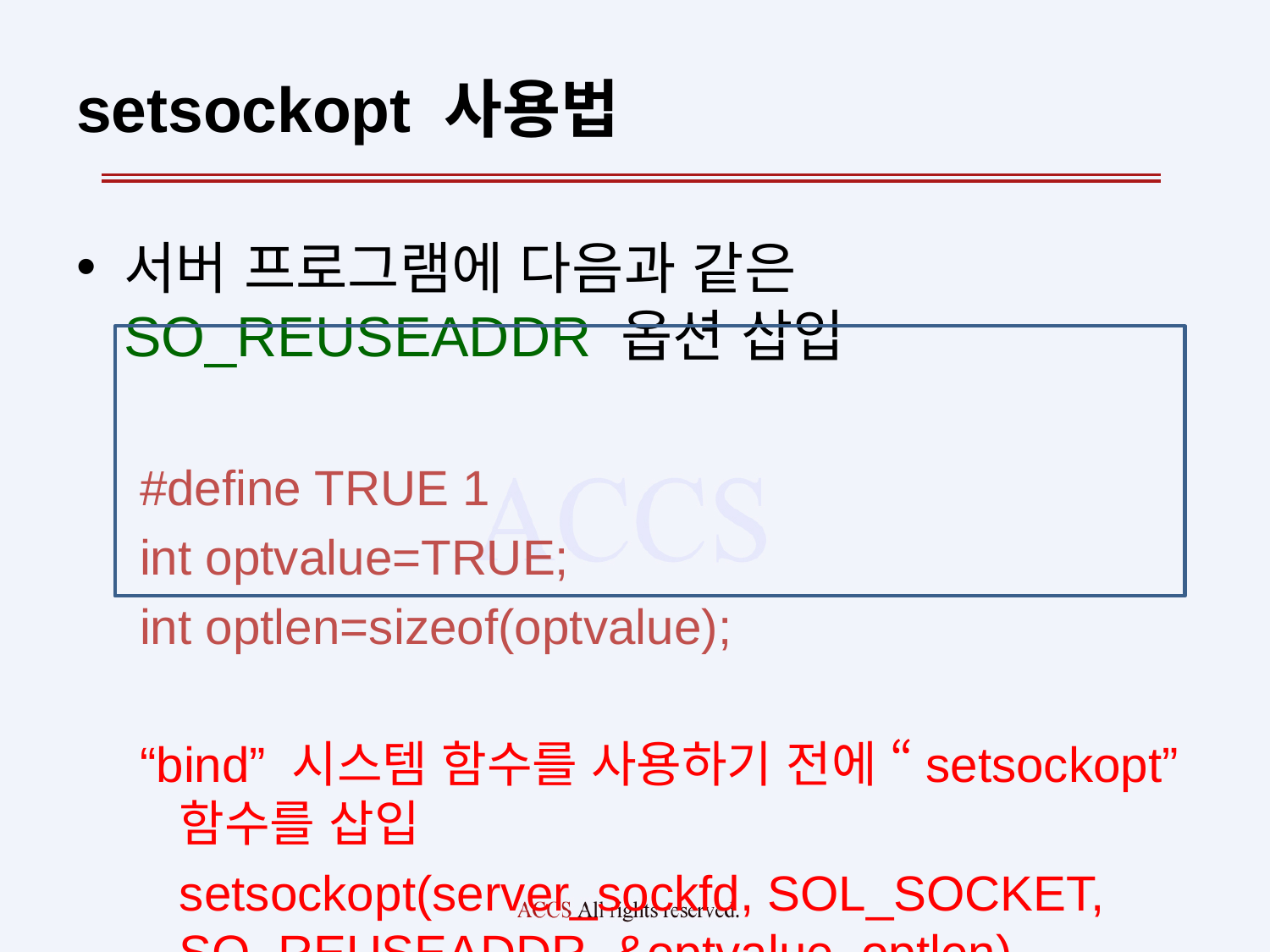

# setsockopt 사용법
서버 프로그램에 다음과 같은 SO_REUSEADDR 옵션 삽입

#define TRUE 1
int optvalue=TRUE;
int optlen=sizeof(optvalue);

“bind” 시스템 함수를 사용하기 전에 “setsockopt” 함수를 삽입
	setsockopt(server_sockfd, SOL_SOCKET, SO_REUSEADDR, &optvalue, optlen)